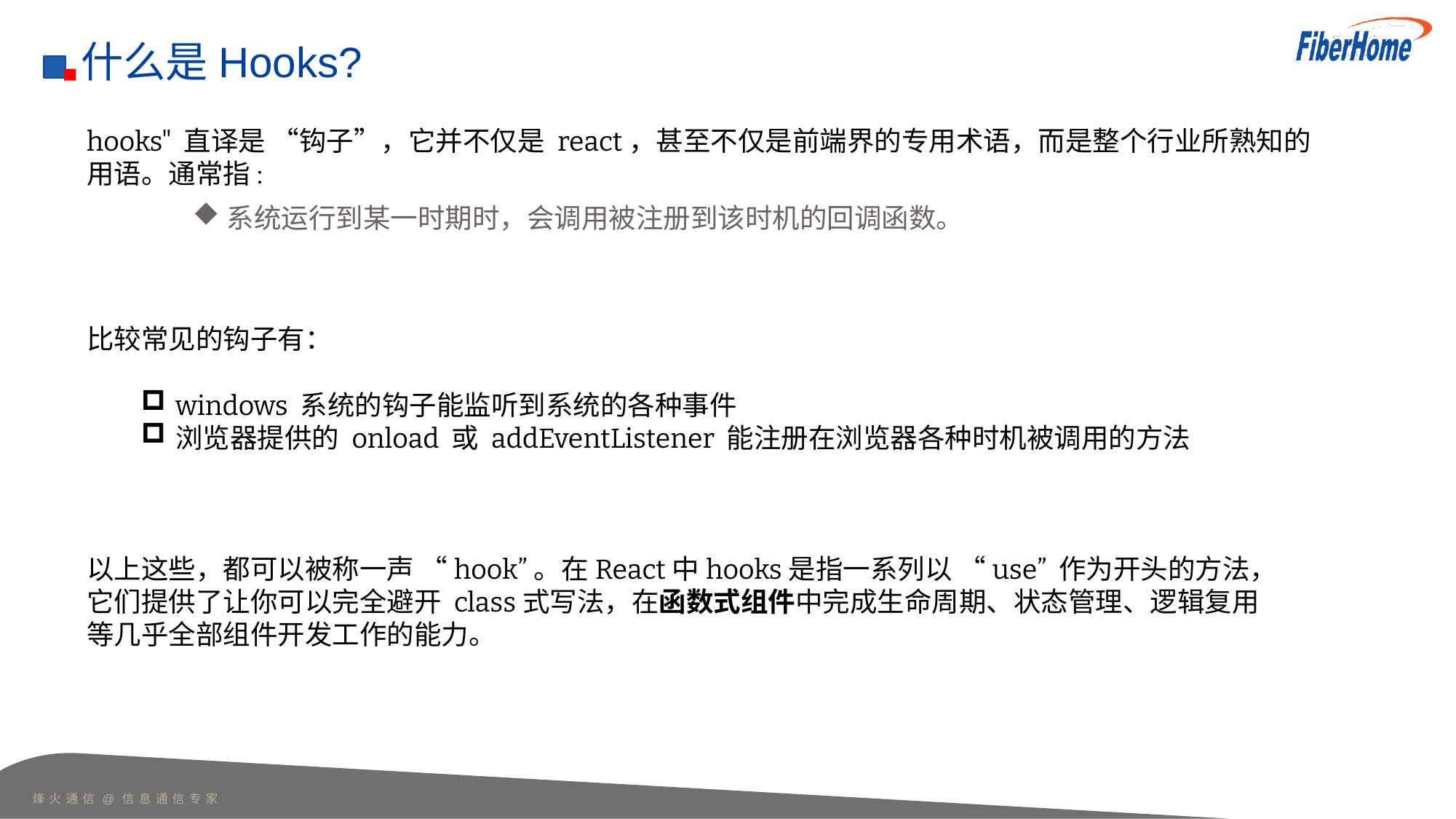

什么是Hooks?
hooks" 直译是 “钩子”，它并不仅是 react，甚至不仅是前端界的专用术语，而是整个行业所熟知的用语。通常指:
系统运行到某一时期时，会调用被注册到该时机的回调函数。
比较常见的钩子有：

windows 系统的钩子能监听到系统的各种事件
浏览器提供的 onload 或 addEventListener 能注册在浏览器各种时机被调用的方法

以上这些，都可以被称一声 “hook”。在React中hooks是指一系列以 “use” 作为开头的方法，它们提供了让你可以完全避开 class式写法，在函数式组件中完成生命周期、状态管理、逻辑复用等几乎全部组件开发工作的能力。